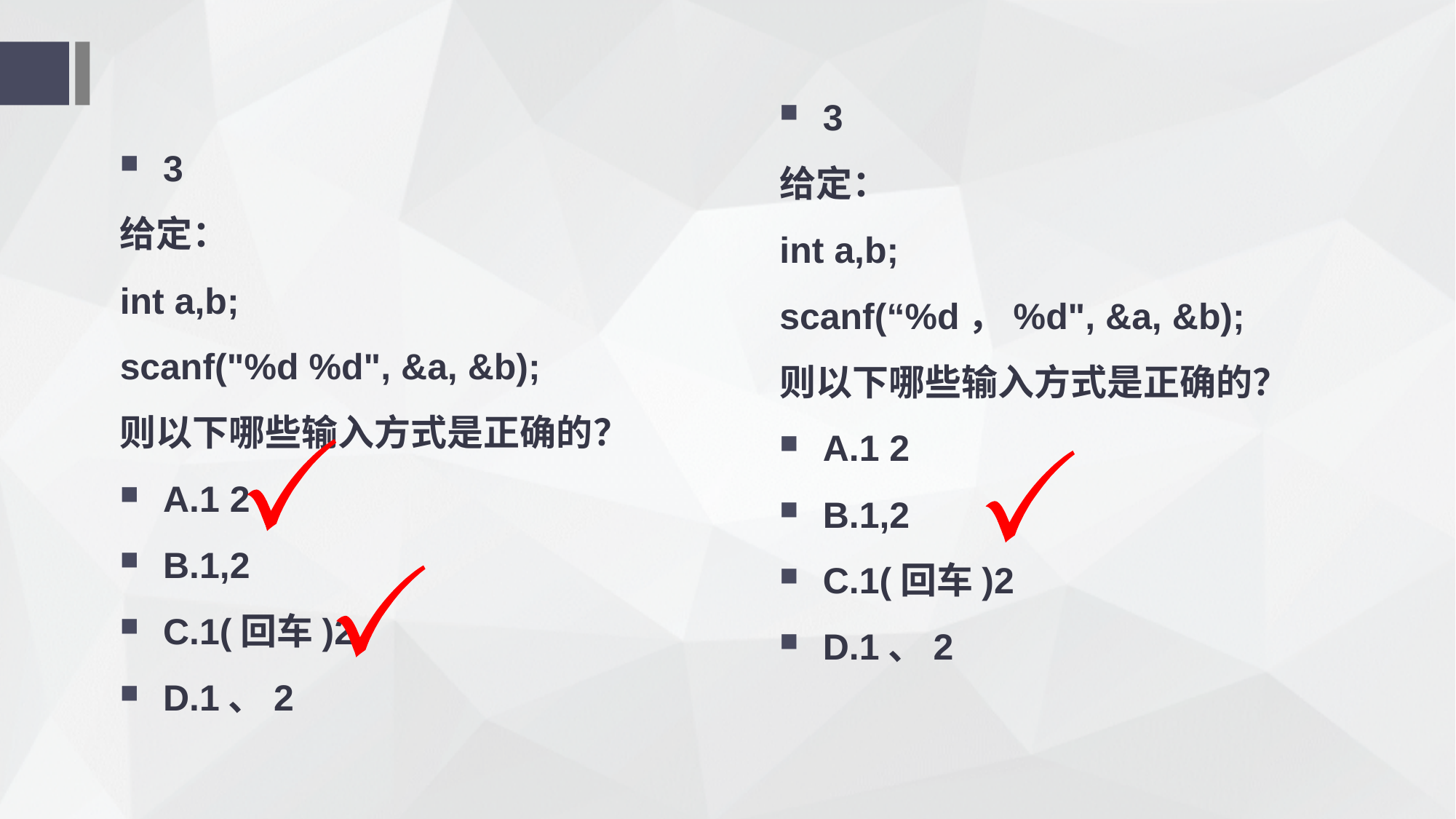

3
给定：
int a,b;
scanf(“%d，%d", &a, &b);
则以下哪些输入方式是正确的？
A.1 2
B.1,2
C.1(回车)2
D.1、2
3
给定：
int a,b;
scanf("%d %d", &a, &b);
则以下哪些输入方式是正确的？
A.1 2
B.1,2
C.1(回车)2
D.1、2